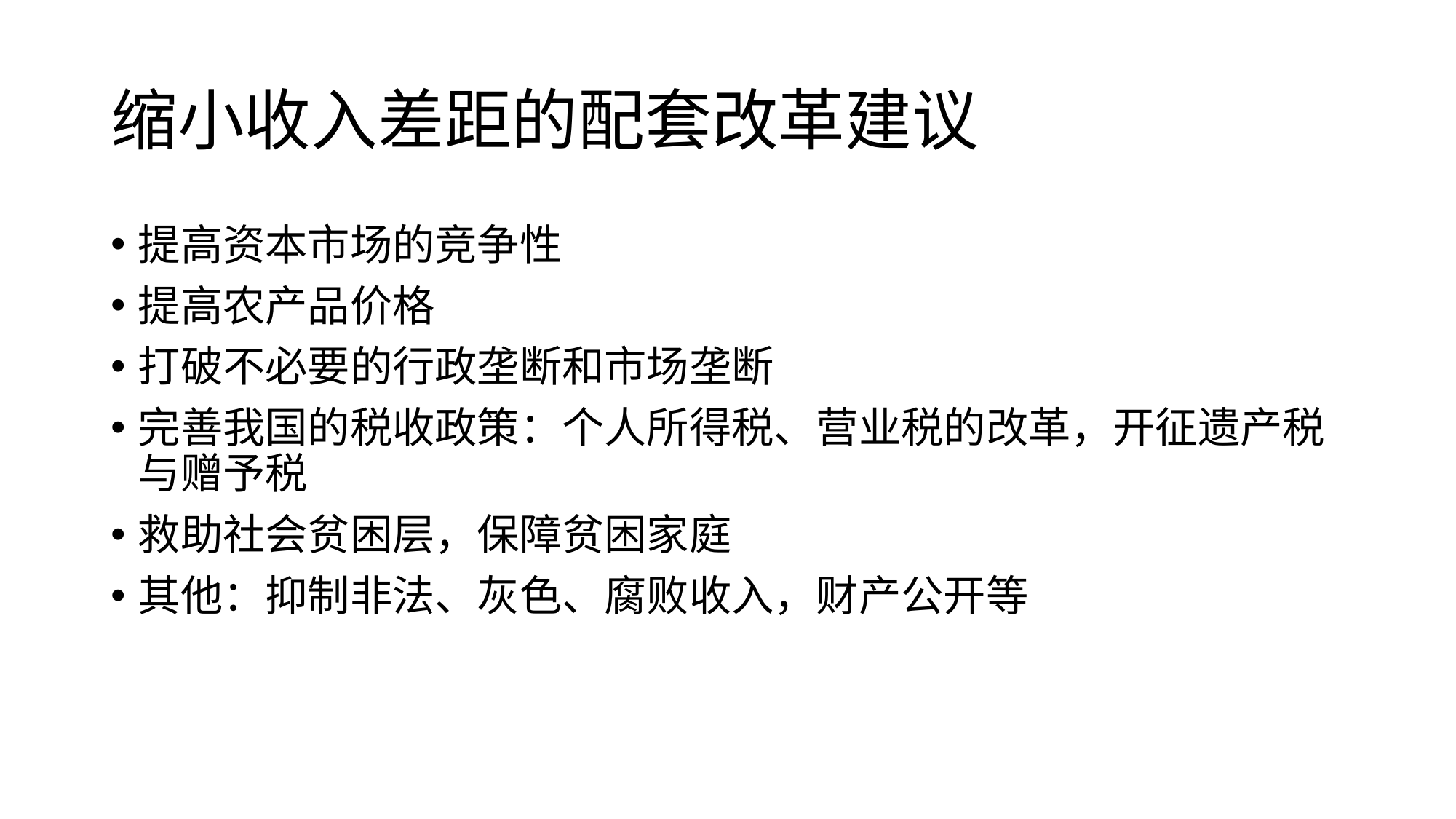

# 缩小收入差距的配套改革建议
提高资本市场的竞争性
提高农产品价格
打破不必要的行政垄断和市场垄断
完善我国的税收政策：个人所得税、营业税的改革，开征遗产税与赠予税
救助社会贫困层，保障贫困家庭
其他：抑制非法、灰色、腐败收入，财产公开等